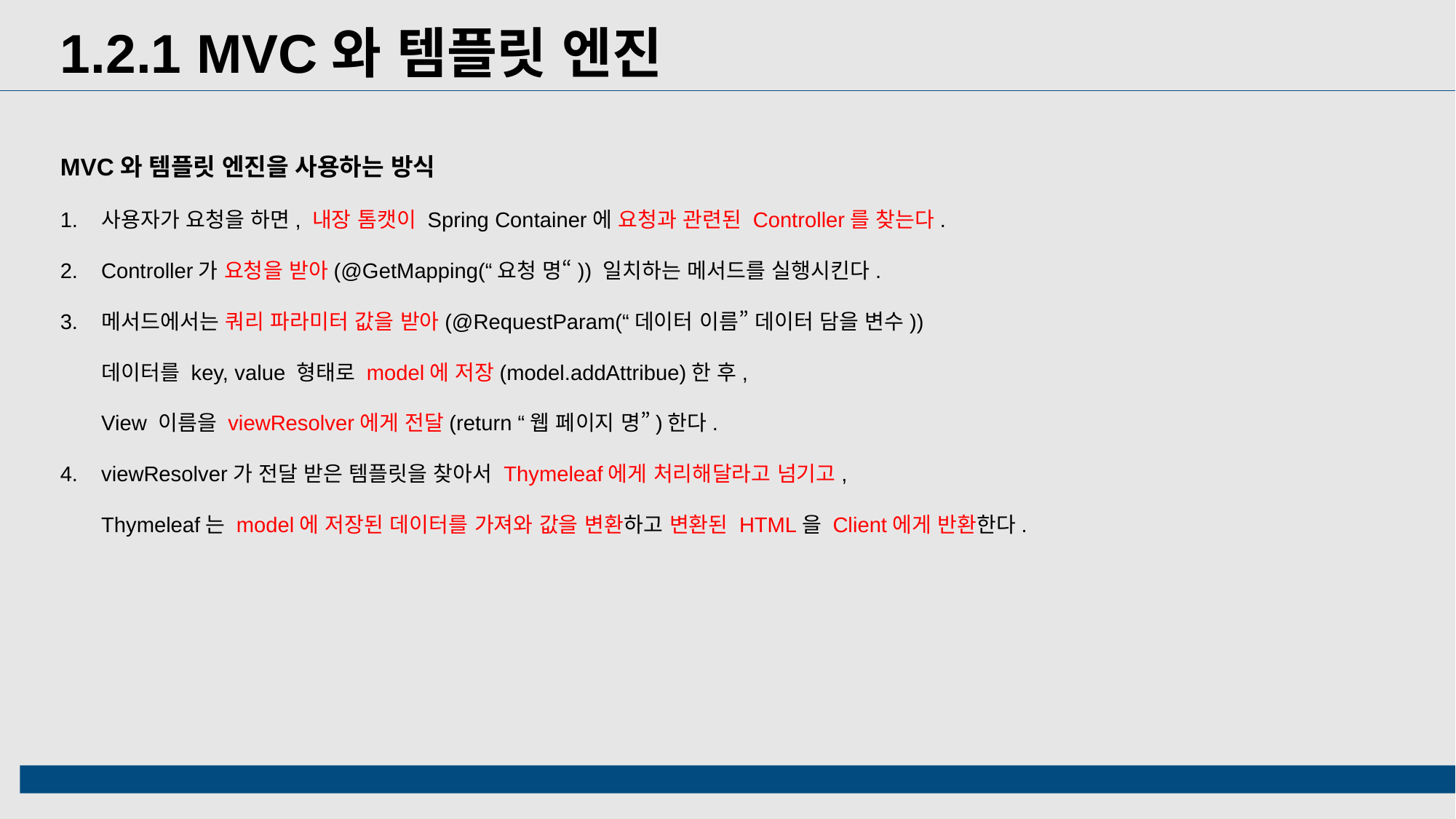

1.2.1 MVC와 템플릿 엔진
MVC와 템플릿 엔진을 사용하는 방식
사용자가 요청을 하면, 내장 톰캣이 Spring Container에 요청과 관련된 Controller를 찾는다.
Controller가 요청을 받아(@GetMapping(“요청 명“)) 일치하는 메서드를 실행시킨다.
메서드에서는 쿼리 파라미터 값을 받아(@RequestParam(“데이터 이름” 데이터 담을 변수))              데이터를 key, value 형태로 model에 저장(model.addAttribue)한 후,                                                View 이름을 viewResolver에게 전달(return “웹 페이지 명”)한다.
viewResolver가 전달 받은 템플릿을 찾아서 Thymeleaf에게 처리해달라고 넘기고,                            Thymeleaf는 model에 저장된 데이터를 가져와 값을 변환하고 변환된 HTML을 Client에게 반환한다.